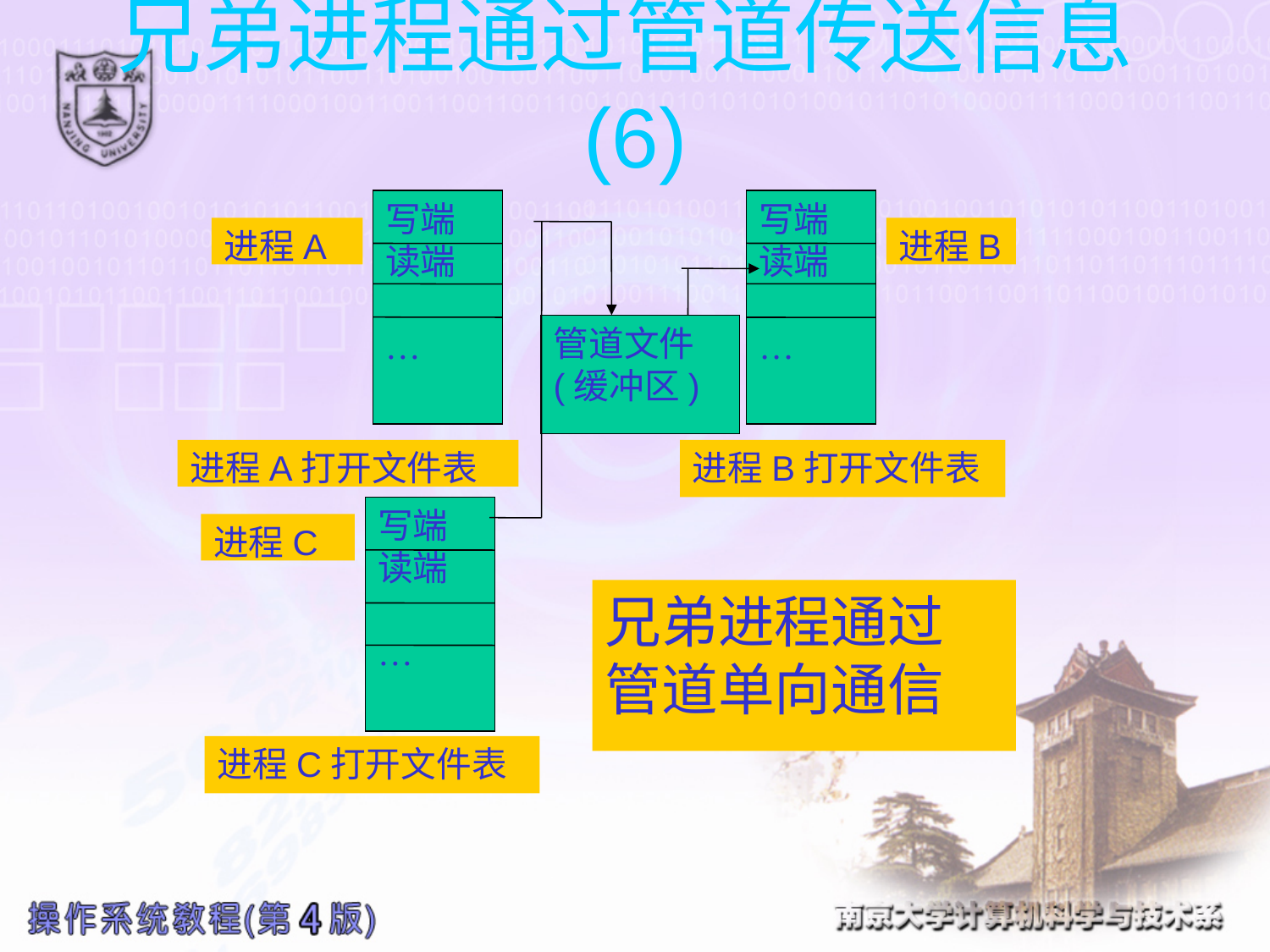

# 兄弟进程通过管道传送信息(6)
写端
读端

…
写端
读端

…

进程A
进程B

管道文件
(缓冲区)

进程A打开文件表
进程B打开文件表
写端
读端

…

进程C

兄弟进程通过
管道单向通信
进程C打开文件表